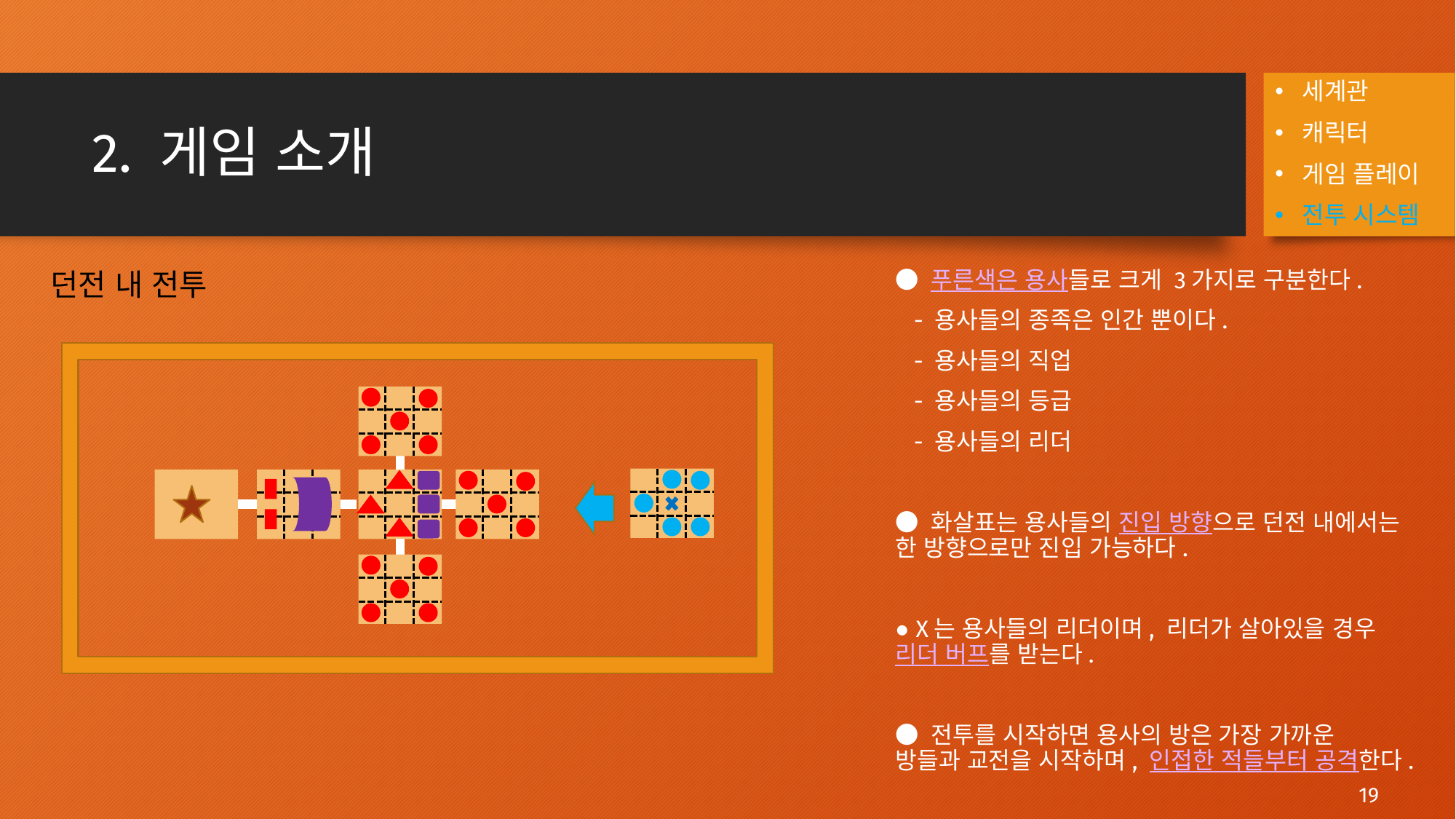

세계관
캐릭터
게임 플레이
전투 시스템
# 2. 게임 소개
● 푸른색은 용사들로 크게 3가지로 구분한다.
   - 용사들의 종족은 인간 뿐이다.
   - 용사들의 직업
   - 용사들의 등급
   - 용사들의 리더

● 화살표는 용사들의 진입 방향으로 던전 내에서는 한 방향으로만 진입 가능하다.

● X는 용사들의 리더이며, 리더가 살아있을 경우 리더 버프를 받는다.

● 전투를 시작하면 용사의 방은 가장 가까운 방들과 교전을 시작하며, 인접한 적들부터 공격한다.
던전 내 전투

19